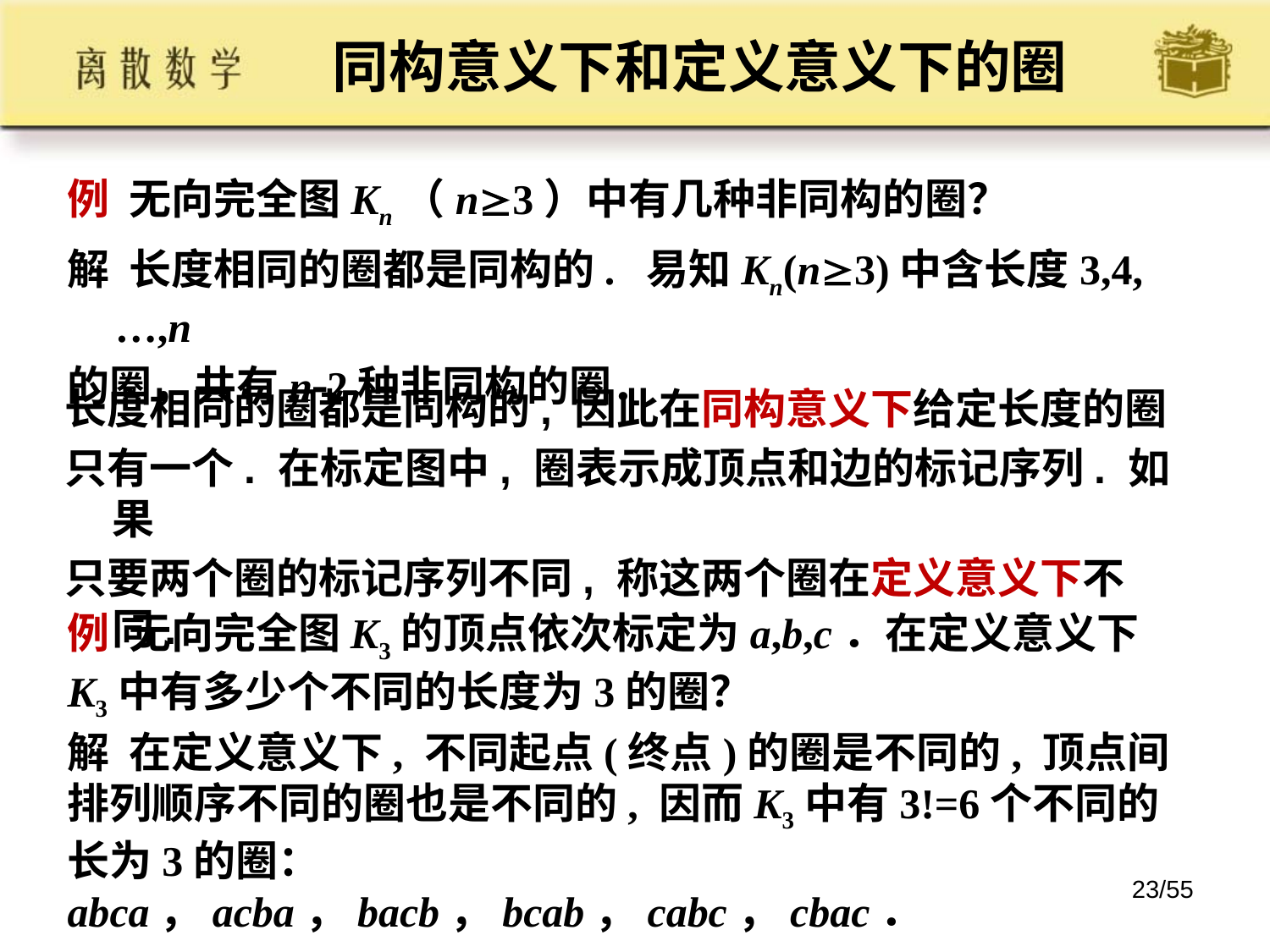

# 同构意义下和定义意义下的圈
例  无向完全图Kn（n≥3）中有几种非同构的圈？
解  长度相同的圈都是同构的.  易知Kn(n≥3)中含长度3,4,…,n
的圈，共有n−2种非同构的圈．
长度相同的圈都是同构的, 因此在同构意义下给定长度的圈
只有一个. 在标定图中, 圈表示成顶点和边的标记序列. 如果
只要两个圈的标记序列不同, 称这两个圈在定义意义下不同.
例  无向完全图K3的顶点依次标定为a,b,c．在定义意义下K3中有多少个不同的长度为3的圈？
解  在定义意义下, 不同起点(终点)的圈是不同的, 顶点间排列顺序不同的圈也是不同的, 因而K3中有3!=6个不同的长为3的圈：abca，acba，bacb，bcab，cabc，cbac．
23/55